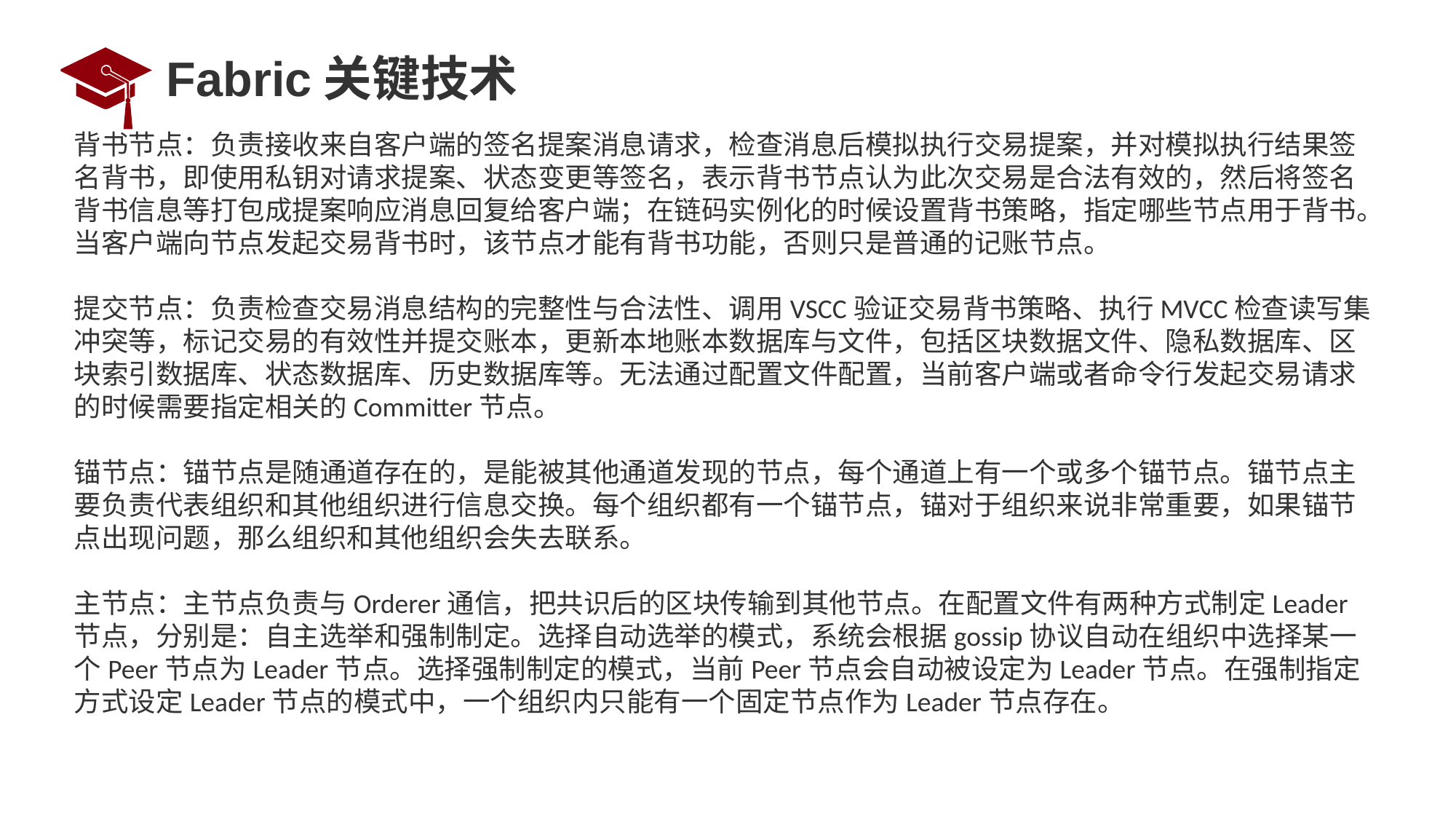

# Fabric关键技术
背书节点：负责接收来自客户端的签名提案消息请求，检查消息后模拟执行交易提案，并对模拟执行结果签名背书，即使用私钥对请求提案、状态变更等签名，表示背书节点认为此次交易是合法有效的，然后将签名背书信息等打包成提案响应消息回复给客户端；在链码实例化的时候设置背书策略，指定哪些节点用于背书。当客户端向节点发起交易背书时，该节点才能有背书功能，否则只是普通的记账节点。

提交节点：负责检查交易消息结构的完整性与合法性、调用VSCC验证交易背书策略、执行MVCC检查读写集冲突等，标记交易的有效性并提交账本，更新本地账本数据库与文件，包括区块数据文件、隐私数据库、区块索引数据库、状态数据库、历史数据库等。无法通过配置文件配置，当前客户端或者命令行发起交易请求的时候需要指定相关的Committer节点。

锚节点：锚节点是随通道存在的，是能被其他通道发现的节点，每个通道上有一个或多个锚节点。锚节点主要负责代表组织和其他组织进行信息交换。每个组织都有一个锚节点，锚对于组织来说非常重要，如果锚节点出现问题，那么组织和其他组织会失去联系。

主节点：主节点负责与Orderer通信，把共识后的区块传输到其他节点。在配置文件有两种方式制定Leader节点，分别是：自主选举和强制制定。选择自动选举的模式，系统会根据gossip协议自动在组织中选择某一个Peer节点为Leader节点。选择强制制定的模式，当前Peer节点会自动被设定为Leader节点。在强制指定方式设定Leader节点的模式中，一个组织内只能有一个固定节点作为Leader节点存在。